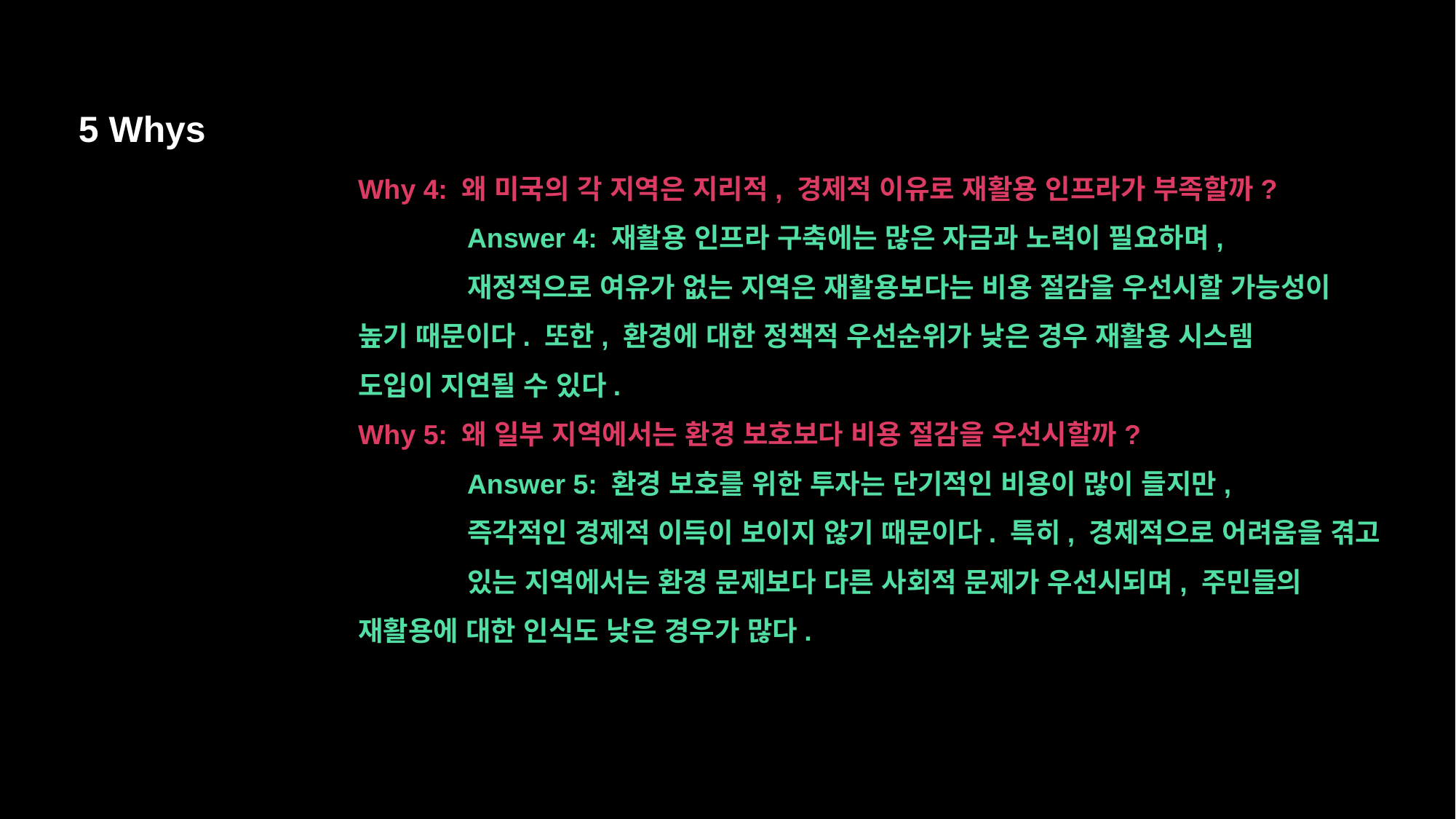

5 Whys
Why 4: 왜 미국의 각 지역은 지리적, 경제적 이유로 재활용 인프라가 부족할까?
	Answer 4: 재활용 인프라 구축에는 많은 자금과 노력이 필요하며,
	재정적으로 여유가 없는 지역은 재활용보다는 비용 절감을 우선시할 가능성이 	높기 때문이다. 또한, 환경에 대한 정책적 우선순위가 낮은 경우 재활용 시스템 	도입이 지연될 수 있다.
Why 5: 왜 일부 지역에서는 환경 보호보다 비용 절감을 우선시할까?
	Answer 5: 환경 보호를 위한 투자는 단기적인 비용이 많이 들지만,
	즉각적인 경제적 이득이 보이지 않기 때문이다. 특히, 경제적으로 어려움을 겪고 	있는 지역에서는 환경 문제보다 다른 사회적 문제가 우선시되며, 주민들의 	재활용에 대한 인식도 낮은 경우가 많다.